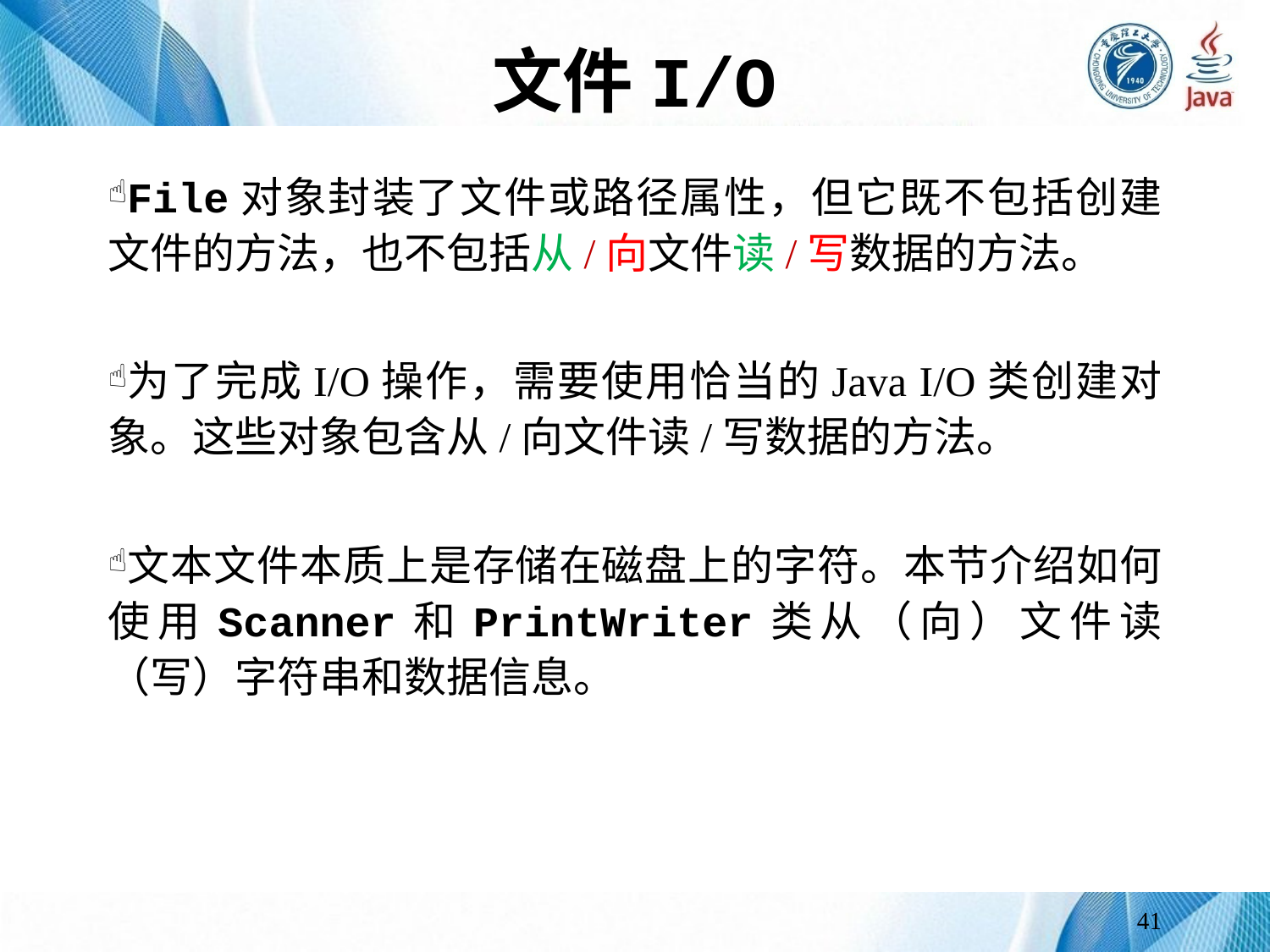

# 文件I/O
File对象封装了文件或路径属性，但它既不包括创建文件的方法，也不包括从/向文件读/写数据的方法。

为了完成I/O操作，需要使用恰当的Java I/O类创建对象。这些对象包含从/向文件读/写数据的方法。

文本文件本质上是存储在磁盘上的字符。本节介绍如何使用Scanner和PrintWriter类从（向）文件读（写）字符串和数据信息。
41